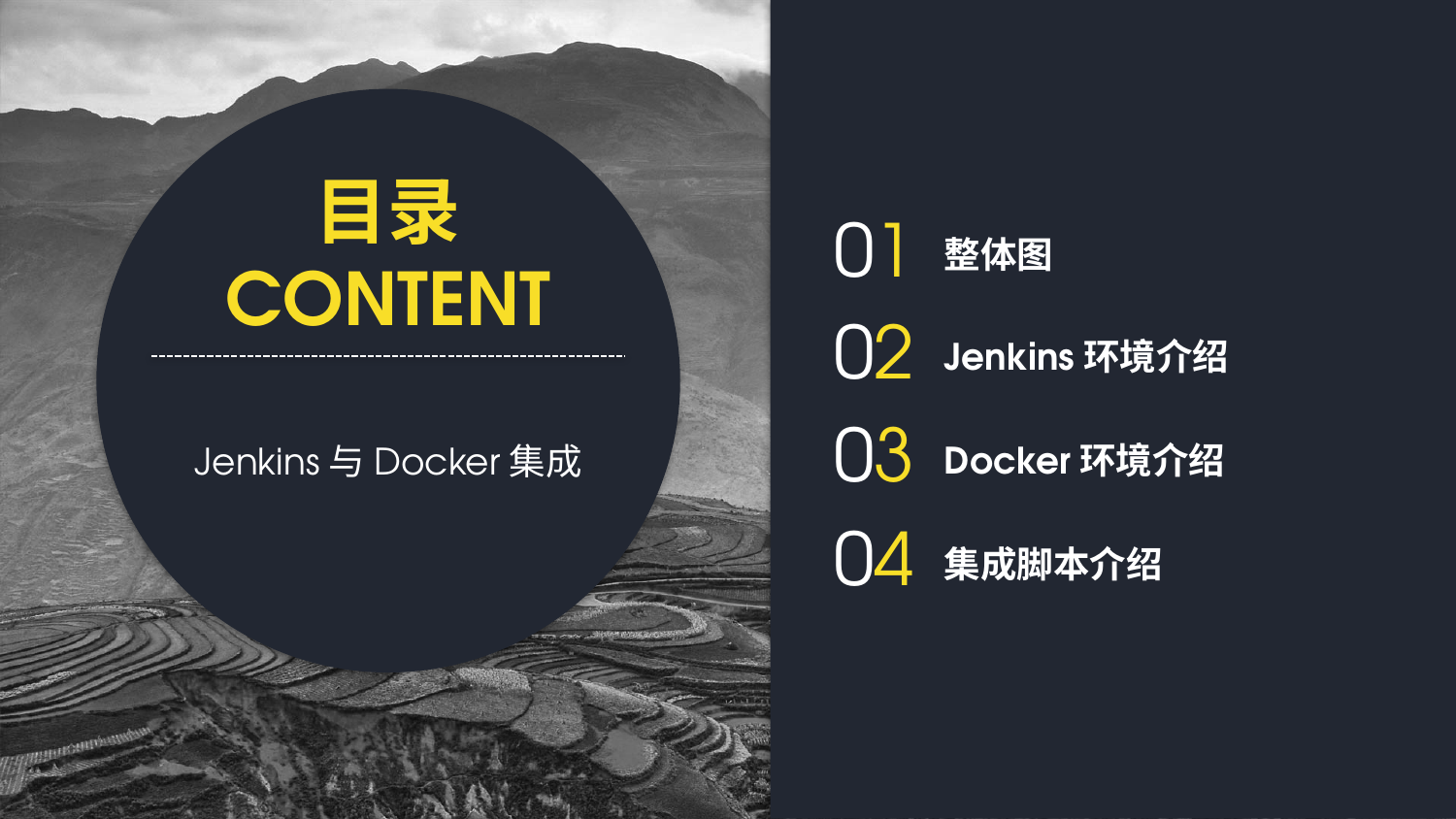

目录
CONTENT
01
整体图
02
Jenkins环境介绍
03
Docker环境介绍
Jenkins与Docker集成
04
集成脚本介绍